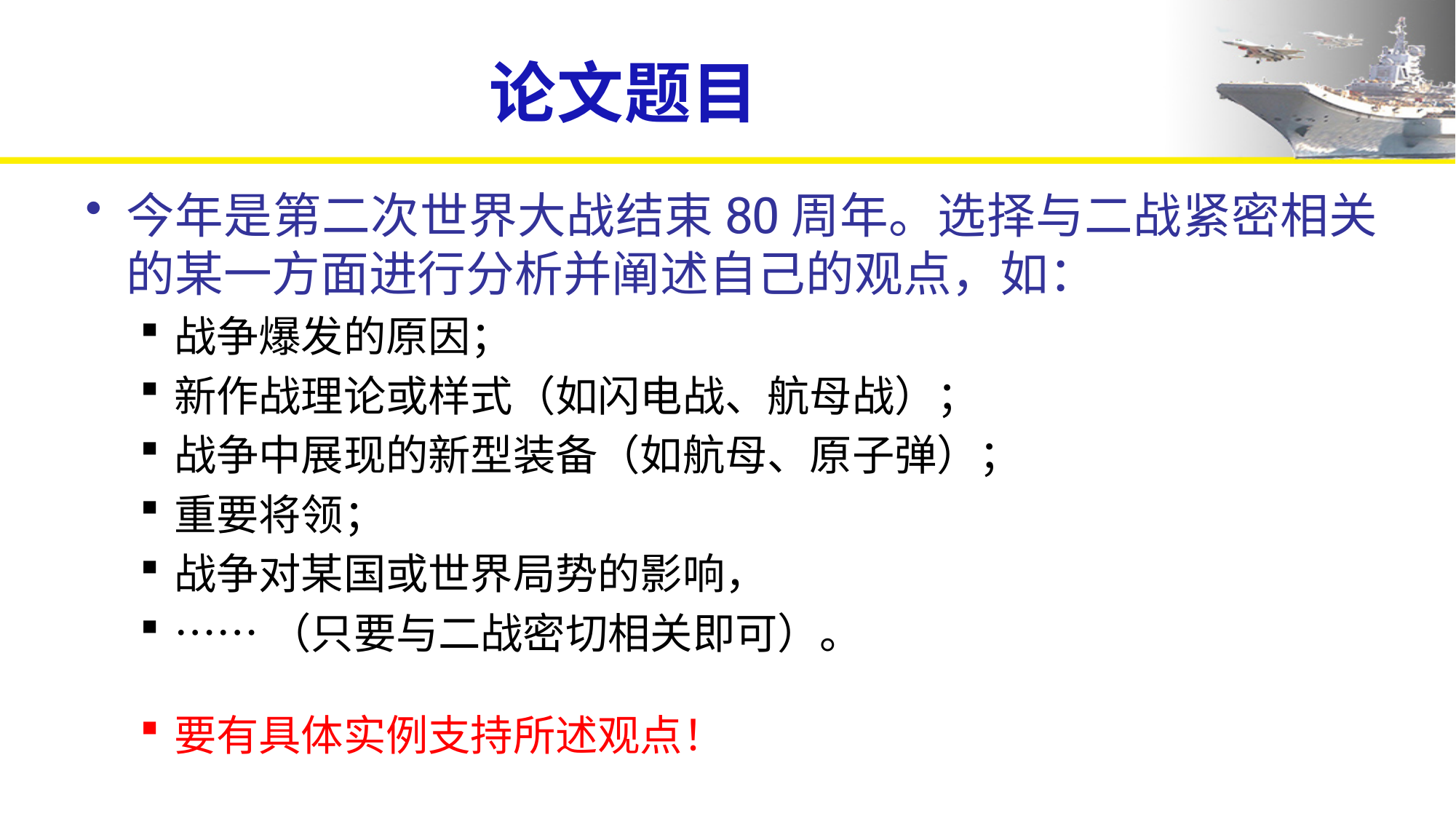

# 论文题目
今年是第二次世界大战结束80周年。选择与二战紧密相关的某一方面进行分析并阐述自己的观点，如：
战争爆发的原因；
新作战理论或样式（如闪电战、航母战）；
战争中展现的新型装备（如航母、原子弹）；
重要将领；
战争对某国或世界局势的影响，
……（只要与二战密切相关即可）。

要有具体实例支持所述观点！